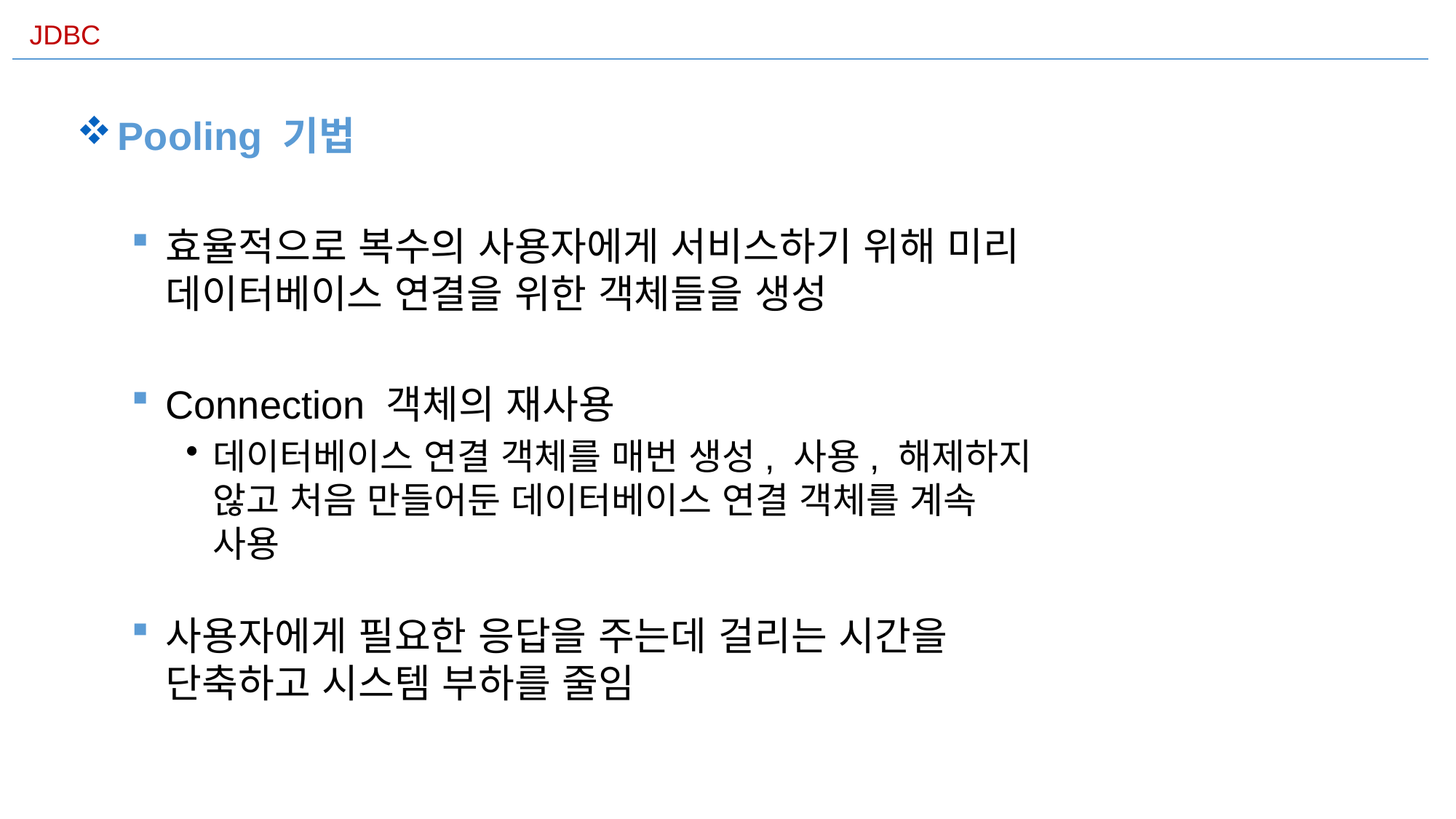

JDBC
Pooling 기법

효율적으로 복수의 사용자에게 서비스하기 위해 미리 데이터베이스 연결을 위한 객체들을 생성

Connection 객체의 재사용
데이터베이스 연결 객체를 매번 생성, 사용, 해제하지 않고 처음 만들어둔 데이터베이스 연결 객체를 계속 사용

사용자에게 필요한 응답을 주는데 걸리는 시간을 단축하고 시스템 부하를 줄임